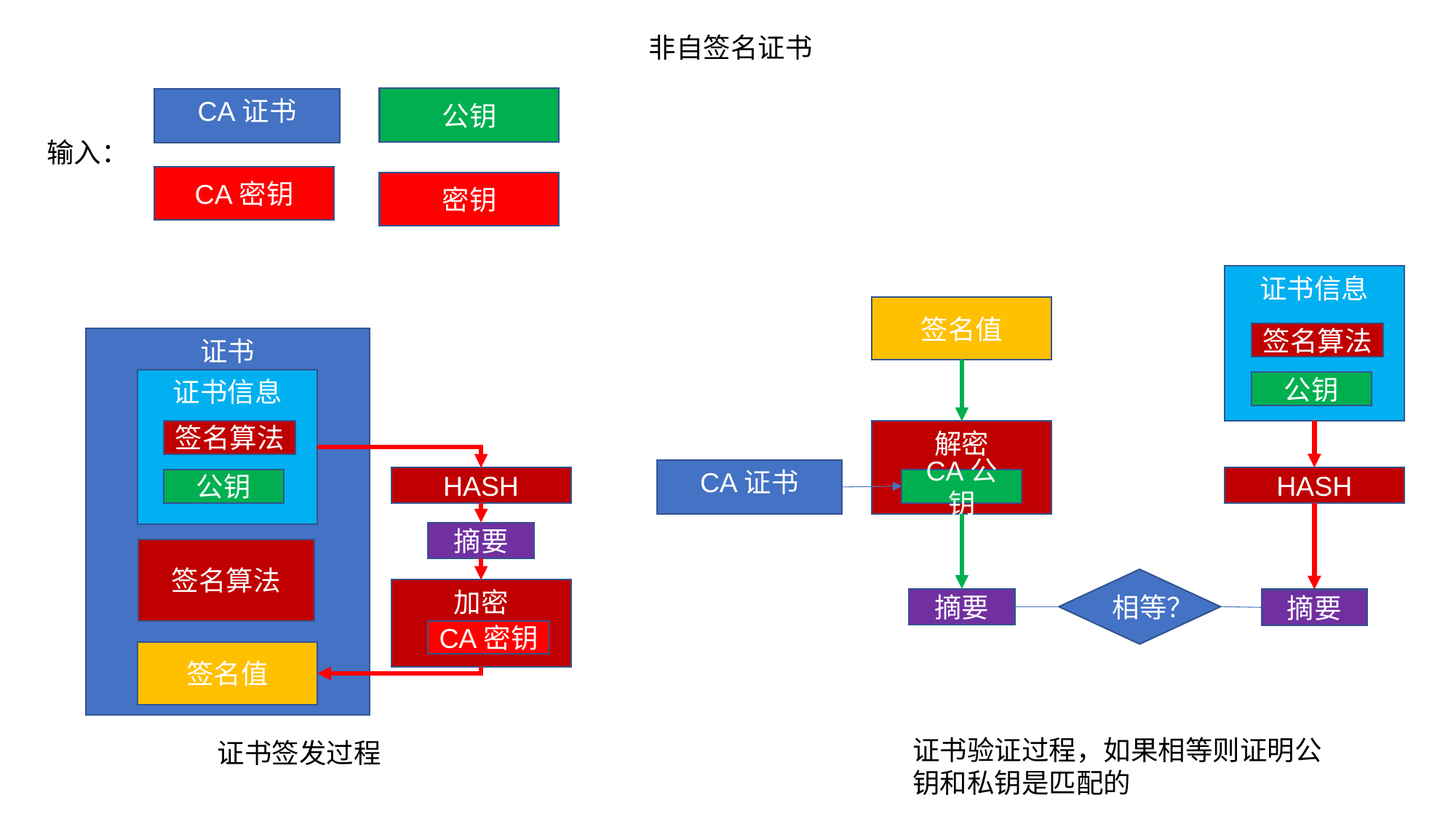

非自签名证书
公钥
CA证书
输入：
CA密钥
密钥
证书信息
签名值
签名算法
证书
证书信息
公钥
签名算法
解密
CA证书
HASH
HASH
公钥
CA公钥
摘要
签名算法
相等？
加密
摘要
摘要
CA密钥
签名值
证书验证过程，如果相等则证明公钥和私钥是匹配的
证书签发过程